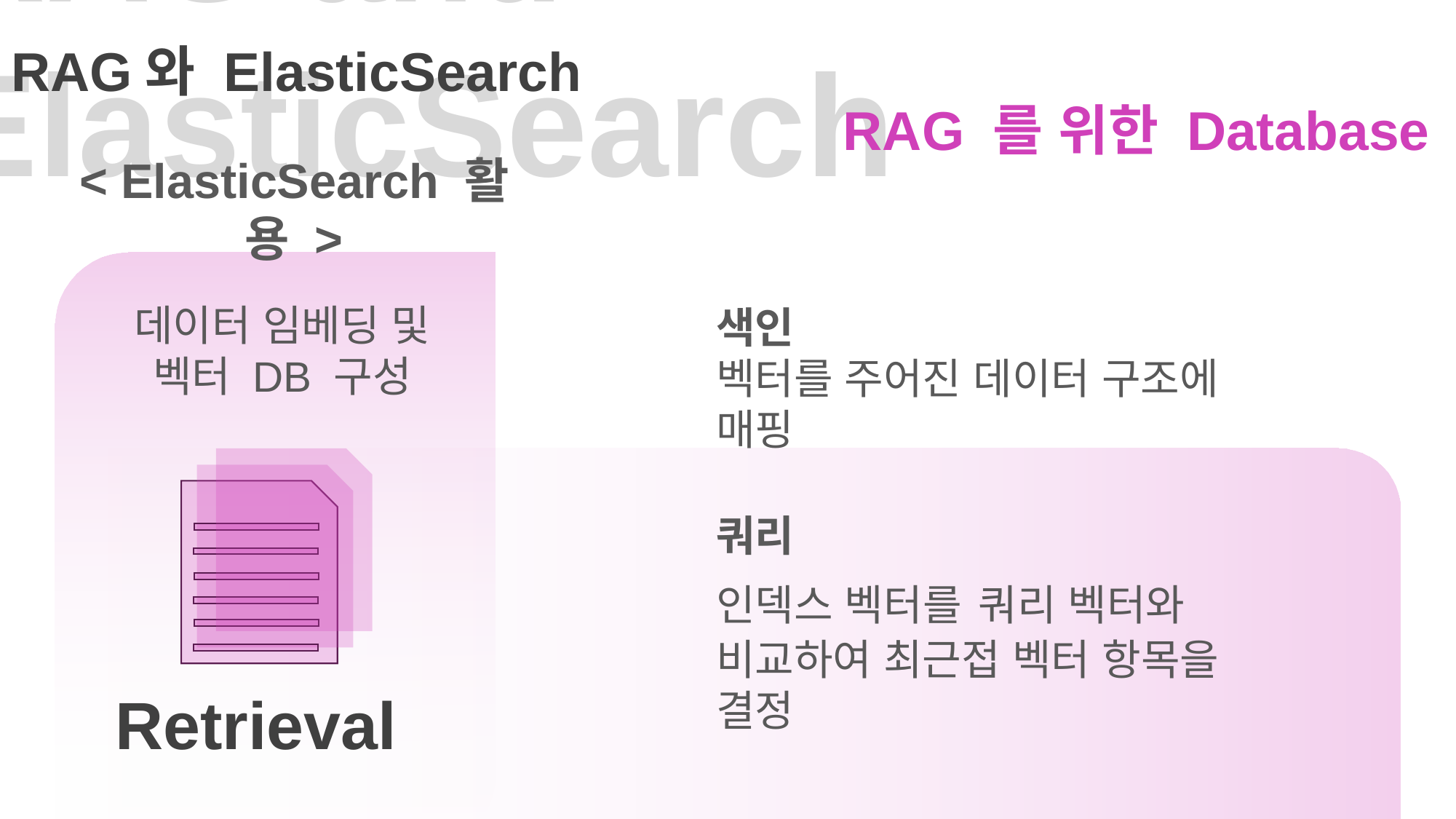

RAG and ElasticSearch

# RAG와 ElasticSearch
RAG 를 위한 Database
< ElasticSearch 활용 >

데이터 임베딩 및
벡터 DB 구성
색인
벡터를 주어진 데이터 구조에 매핑

쿼리
인덱스 벡터를 쿼리 벡터와 비교하여 최근접 벡터 항목을 결정
Retrieval